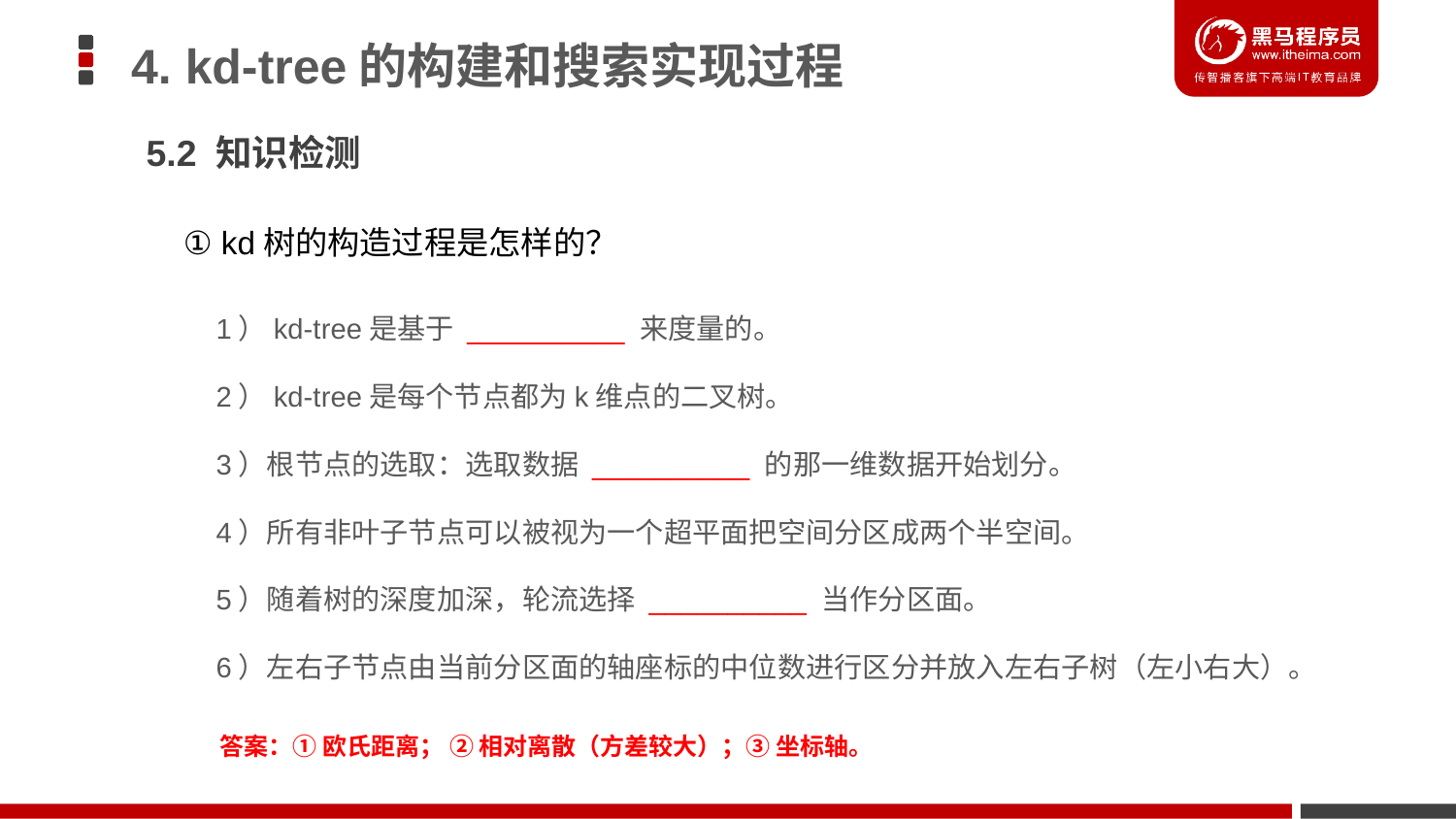

4. kd-tree的构建和搜索实现过程
5.2 知识检测
① kd树的构造过程是怎样的？
1）kd-tree是基于 __________ 来度量的。

2）kd-tree是每个节点都为k维点的二叉树。

3）根节点的选取：选取数据 __________ 的那一维数据开始划分。

4）所有非叶子节点可以被视为一个超平面把空间分区成两个半空间。

5）随着树的深度加深，轮流选择 __________ 当作分区面。

6）左右子节点由当前分区面的轴座标的中位数进行区分并放入左右子树（左小右大）。
答案：① 欧氏距离； ② 相对离散（方差较大）；③ 坐标轴。